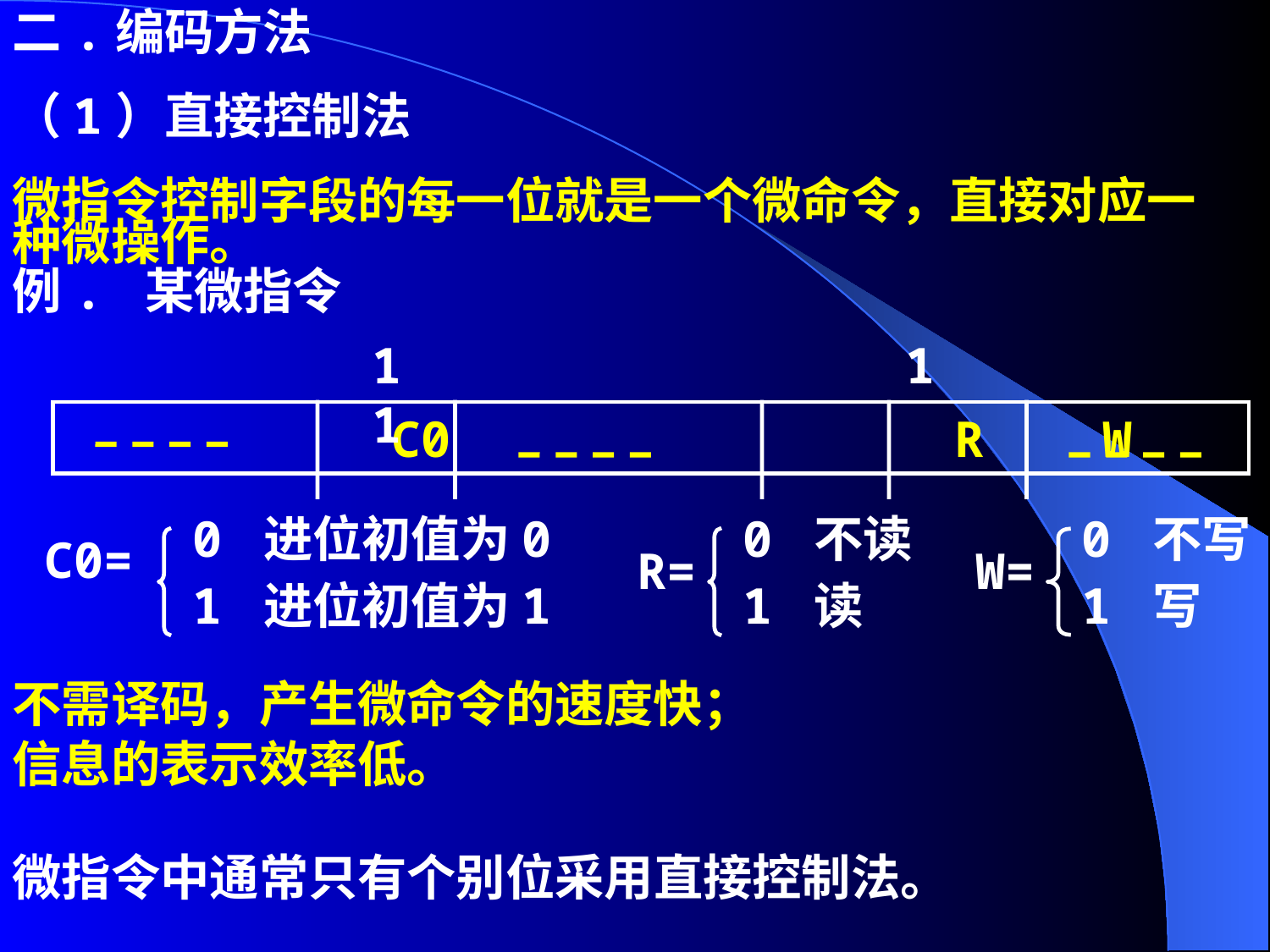

二.编码方法
（1）直接控制法
微指令控制字段的每一位就是一个微命令，直接对应一种微操作。
例. 某微指令
1                 1    1
           C0                 R    W

0 进位初值为0
1 进位初值为1

C0=
0 不读
1 读

R=
0 不写
1 写

W=
不需译码，产生微命令的速度快；
信息的表示效率低。
微指令中通常只有个别位采用直接控制法。